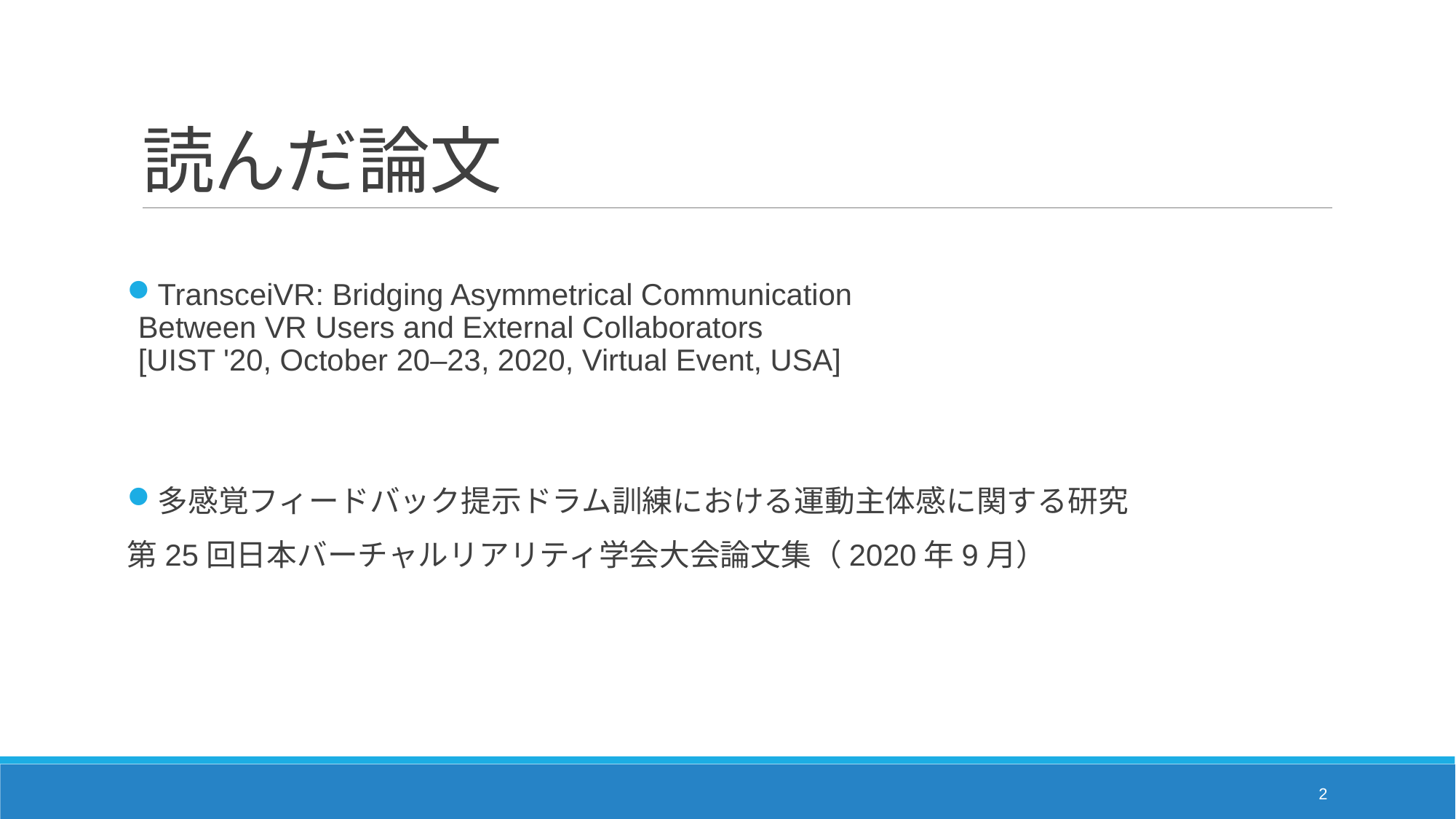

# 読んだ論文
TransceiVR: Bridging Asymmetrical Communication
Between VR Users and External Collaborators
[UIST '20, October 20–23, 2020, Virtual Event, USA]

多感覚フィードバック提示ドラム訓練における運動主体感に関する研究
第25回日本バーチャルリアリティ学会大会論文集（2020年9月）

2